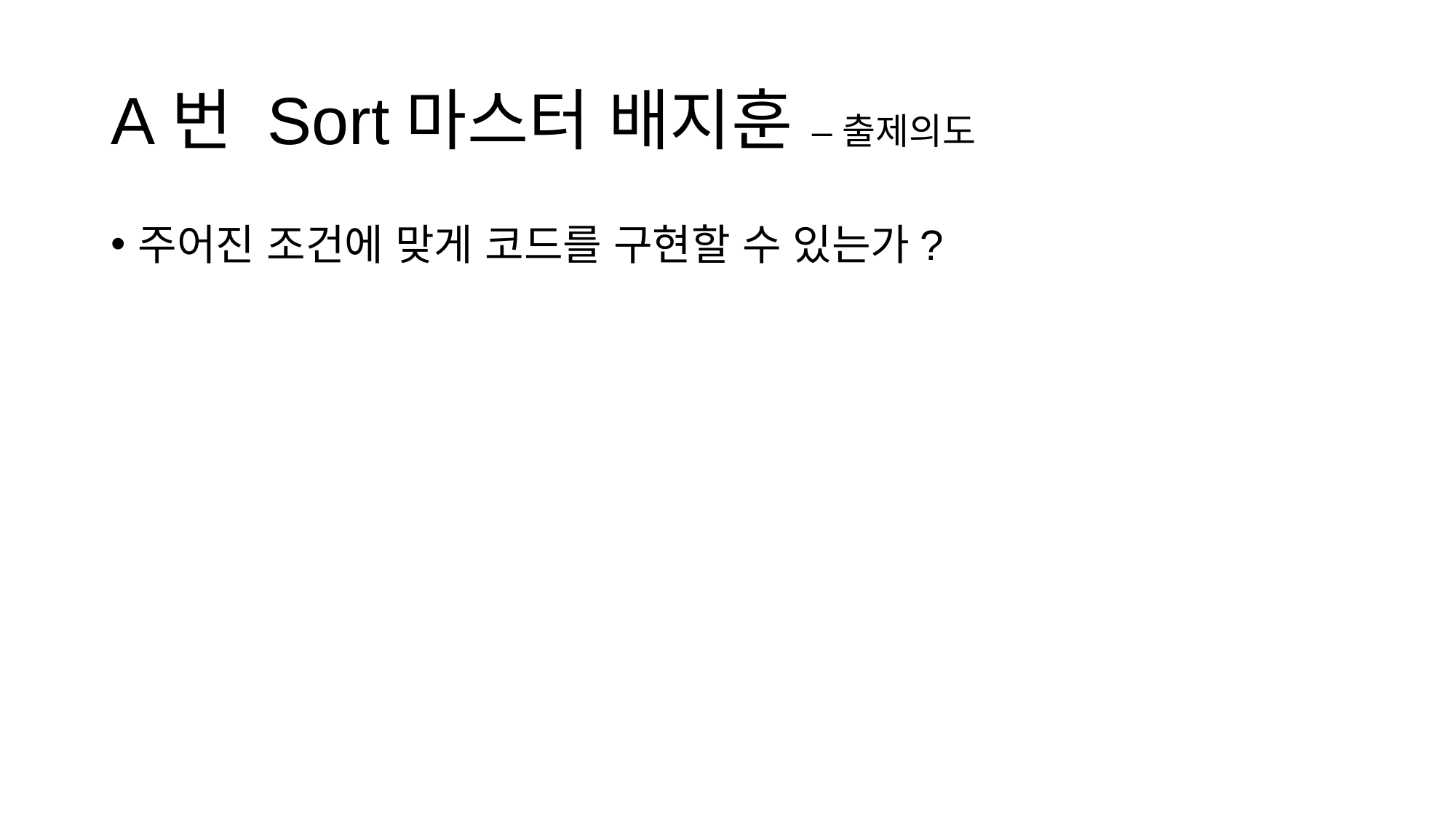

# A번 Sort마스터 배지훈 – 출제의도
주어진 조건에 맞게 코드를 구현할 수 있는가?